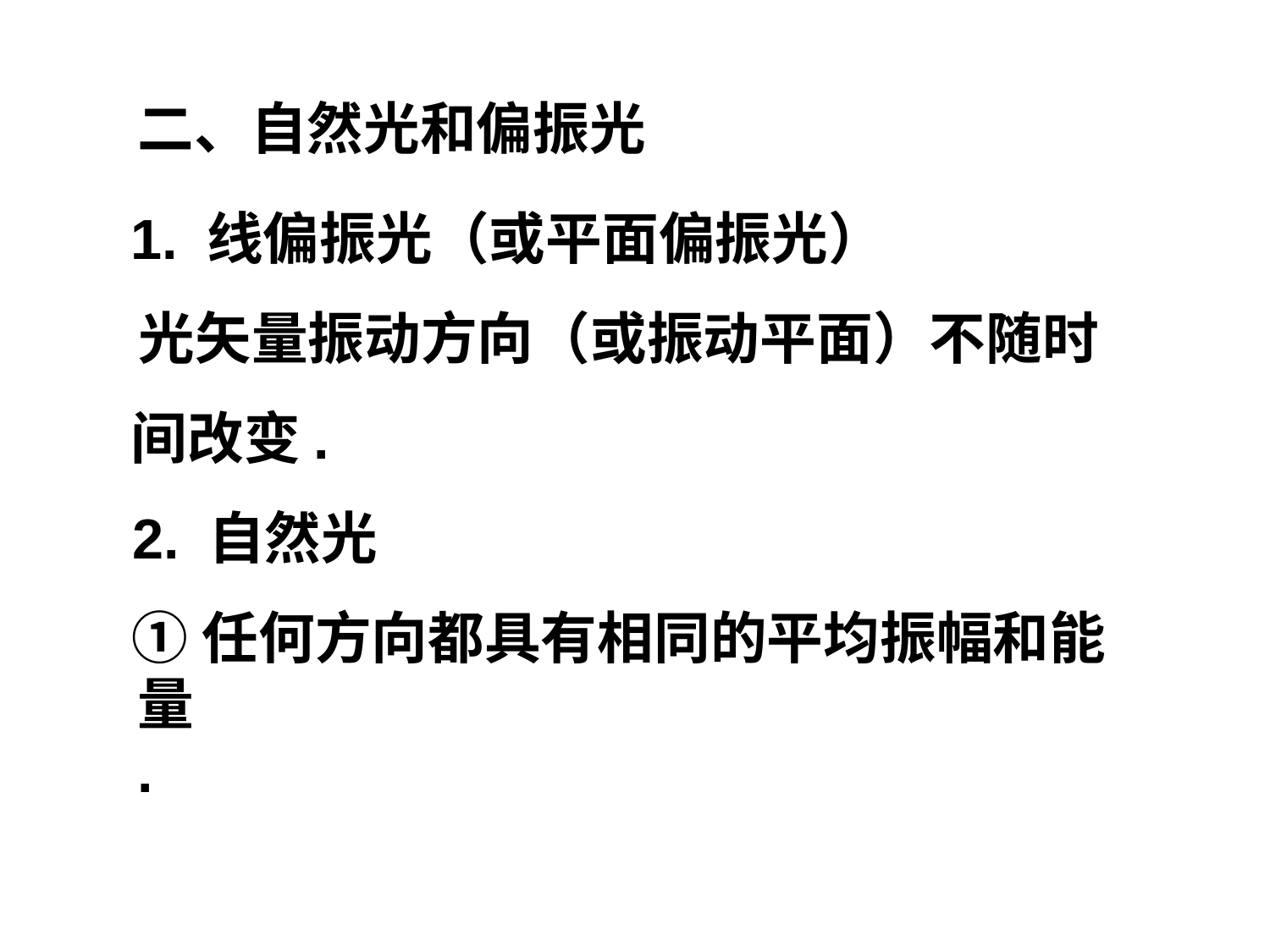

二、自然光和偏振光
1. 线偏振光（或平面偏振光）
光矢量振动方向（或振动平面）不随时
间改变.
2. 自然光
①任何方向都具有相同的平均振幅和能
量.